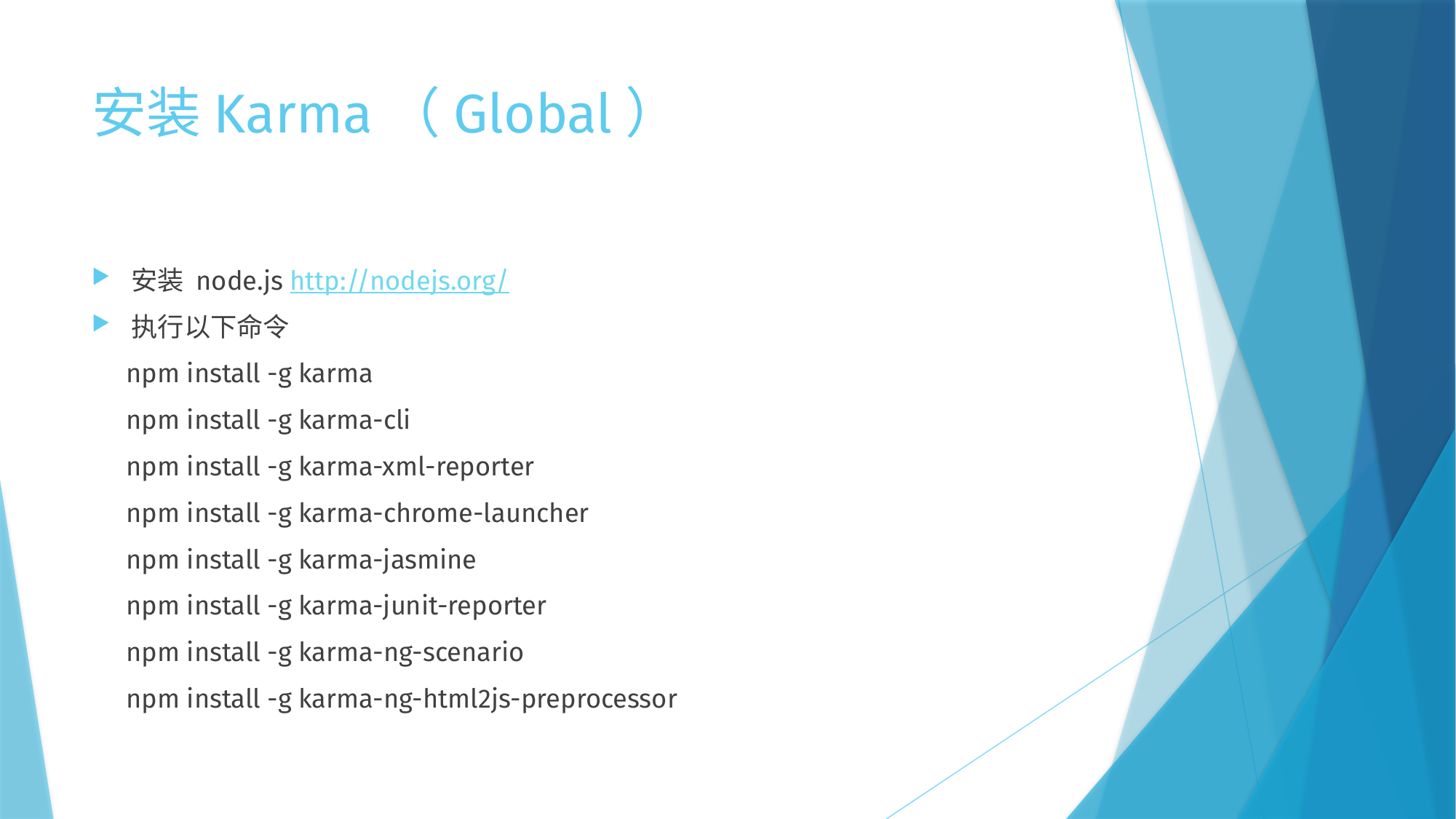

# 安装Karma（Global）
安装 node.js http://nodejs.org/
执行以下命令
     npm install -g karma
     npm install -g karma-cli
     npm install -g karma-xml-reporter
     npm install -g karma-chrome-launcher
     npm install -g karma-jasmine
     npm install -g karma-junit-reporter
     npm install -g karma-ng-scenario
     npm install -g karma-ng-html2js-preprocessor